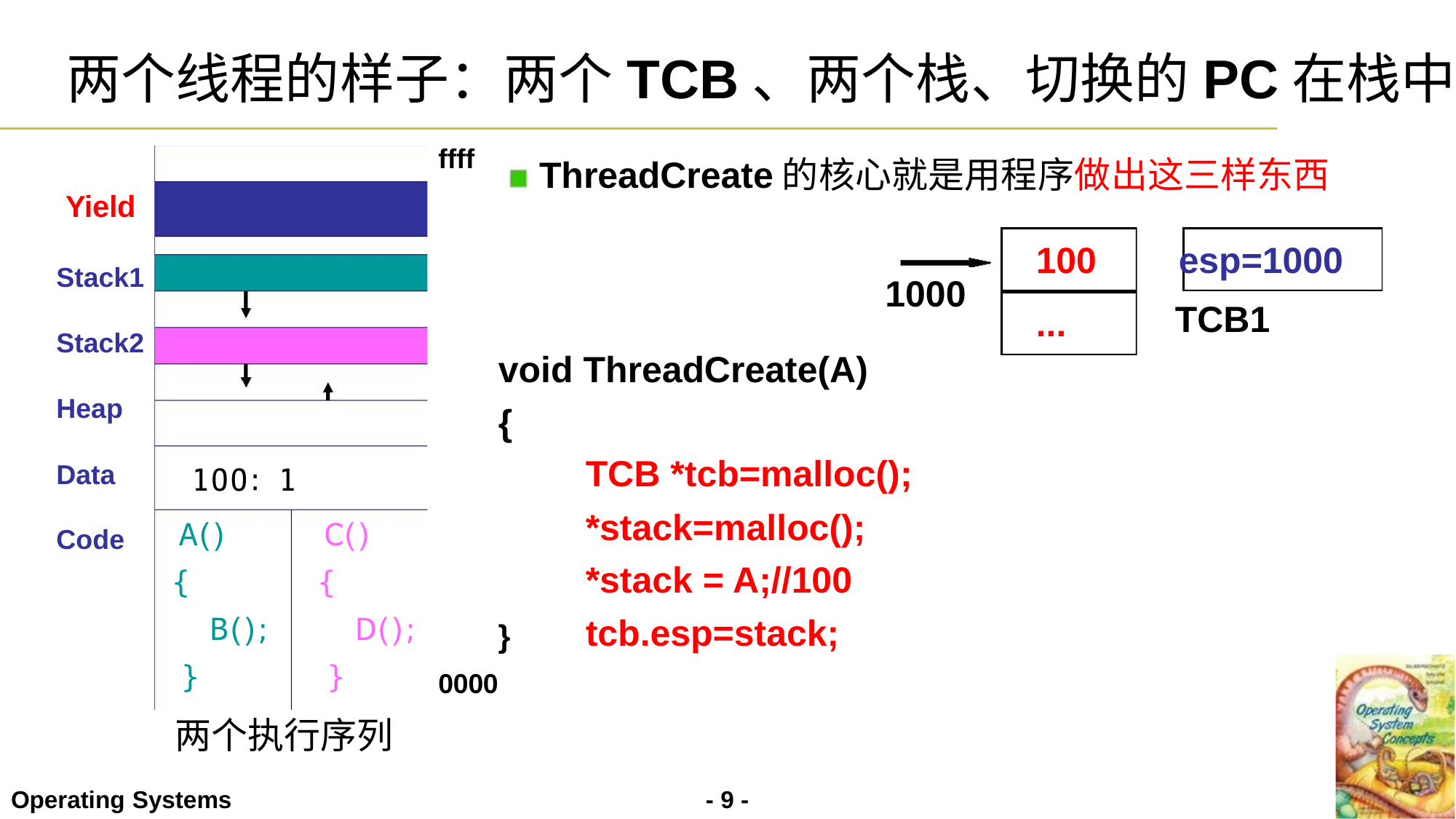

两个线程的样子：两个TCB、两个栈、切换的PC在栈中

ffff

ThreadCreate的核心就是用程序做出这三样东西

Yield

100 esp=1000

Stack1
1000
TCB1
...
Stack2
Heap
Data
void ThreadCreate(A)
{
TCB *tcb=malloc();
*stack=malloc();
*stack = A;//100
tcb.esp=stack;
100: 1
A()
C()
Code
{
{
B();
D();

}
}
0000}
两个执行序列
- 9 -
Operating Systems